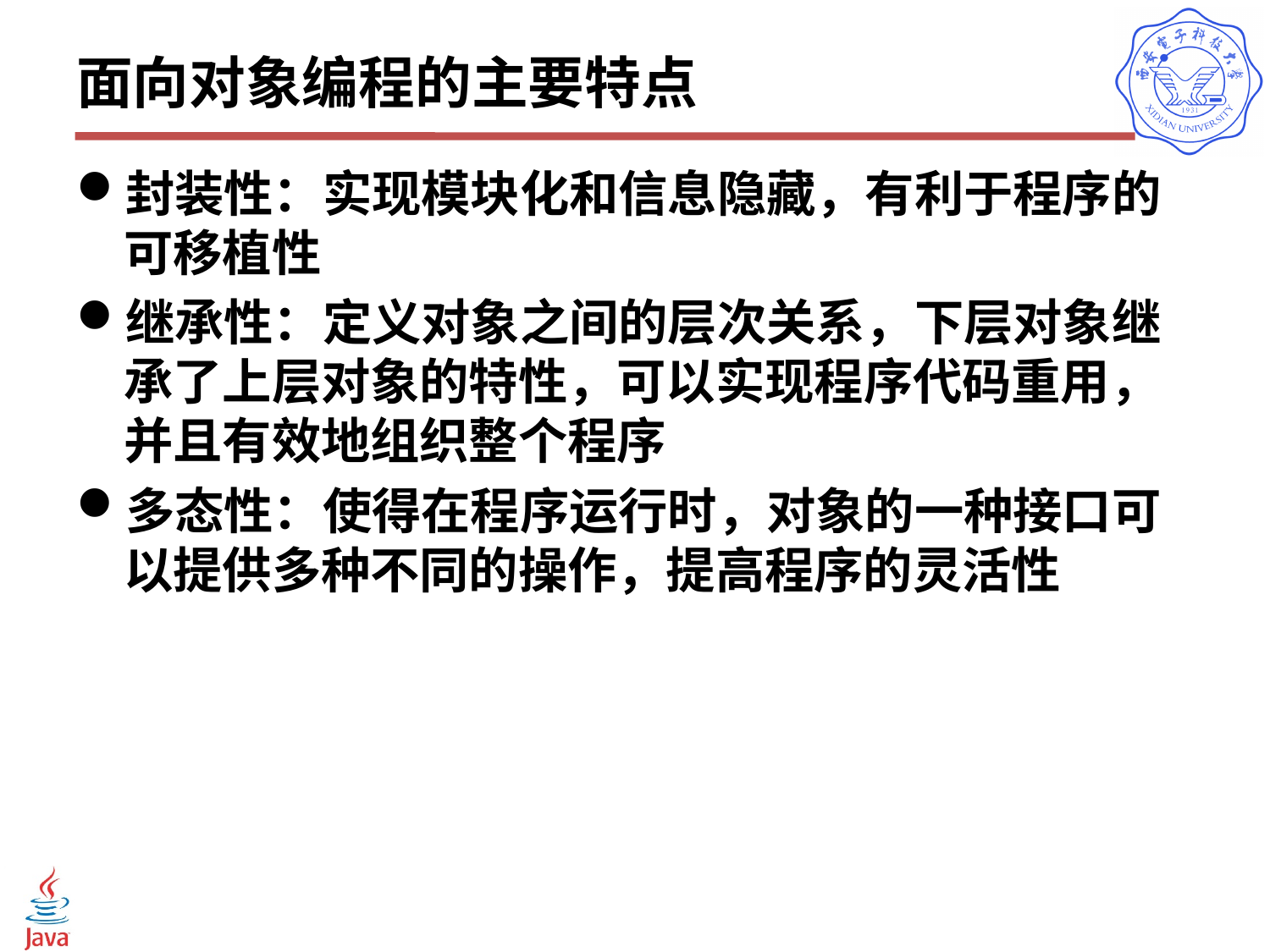

# 面向对象编程的主要特点
封装性：实现模块化和信息隐藏，有利于程序的可移植性
继承性：定义对象之间的层次关系，下层对象继承了上层对象的特性，可以实现程序代码重用，并且有效地组织整个程序
多态性：使得在程序运行时，对象的一种接口可以提供多种不同的操作，提高程序的灵活性